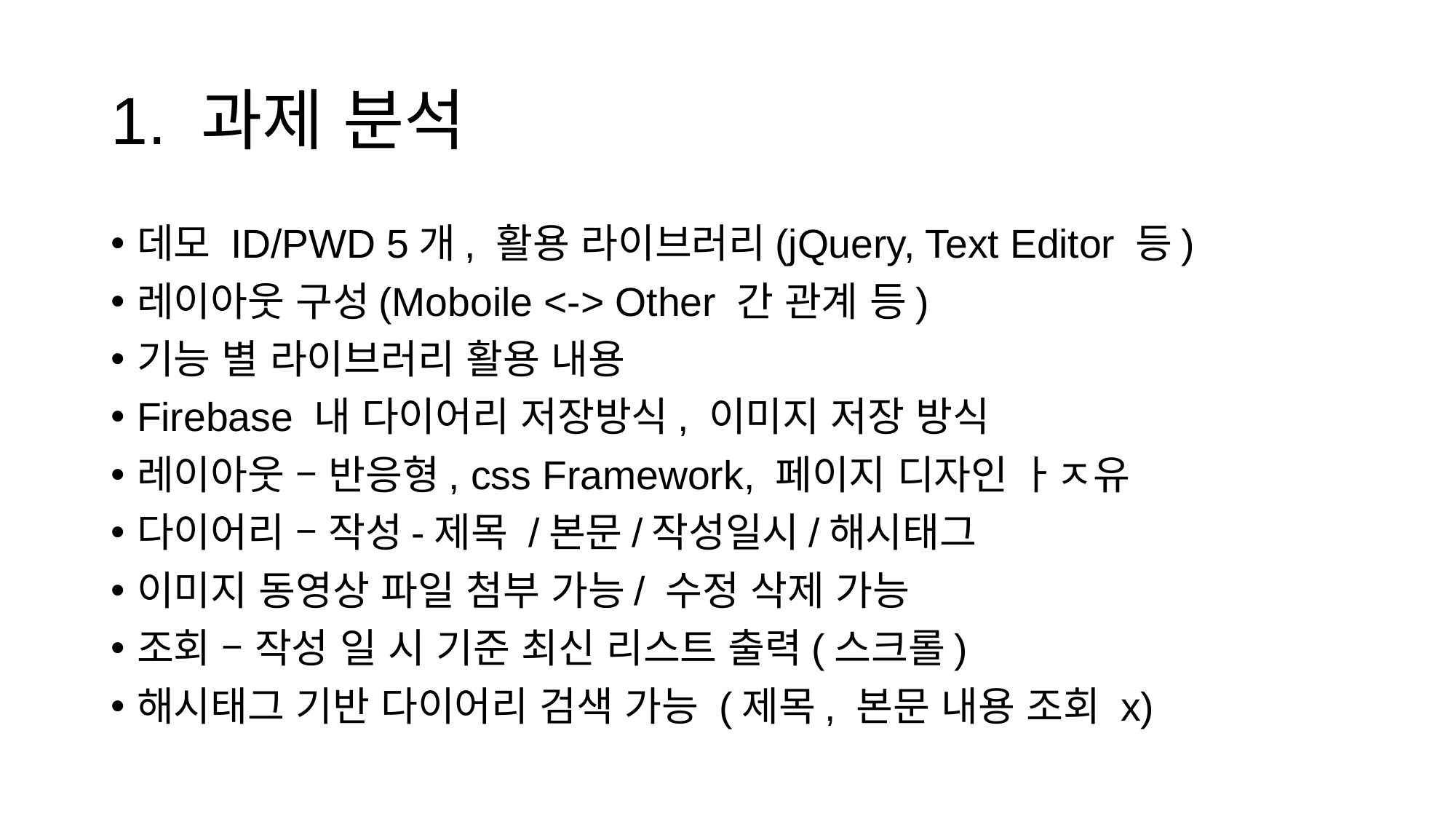

# 1. 과제 분석
데모 ID/PWD 5개, 활용 라이브러리(jQuery, Text Editor 등)
레이아웃 구성(Moboile <-> Other 간 관계 등)
기능 별 라이브러리 활용 내용
Firebase 내 다이어리 저장방식, 이미지 저장 방식
레이아웃 – 반응형, css Framework, 페이지 디자인 ㅏㅈ유
다이어리 – 작성-제목 /본문/작성일시/해시태그
이미지 동영상 파일 첨부 가능/ 수정 삭제 가능
조회 – 작성 일 시 기준 최신 리스트 출력(스크롤)
해시태그 기반 다이어리 검색 가능 (제목, 본문 내용 조회 x)